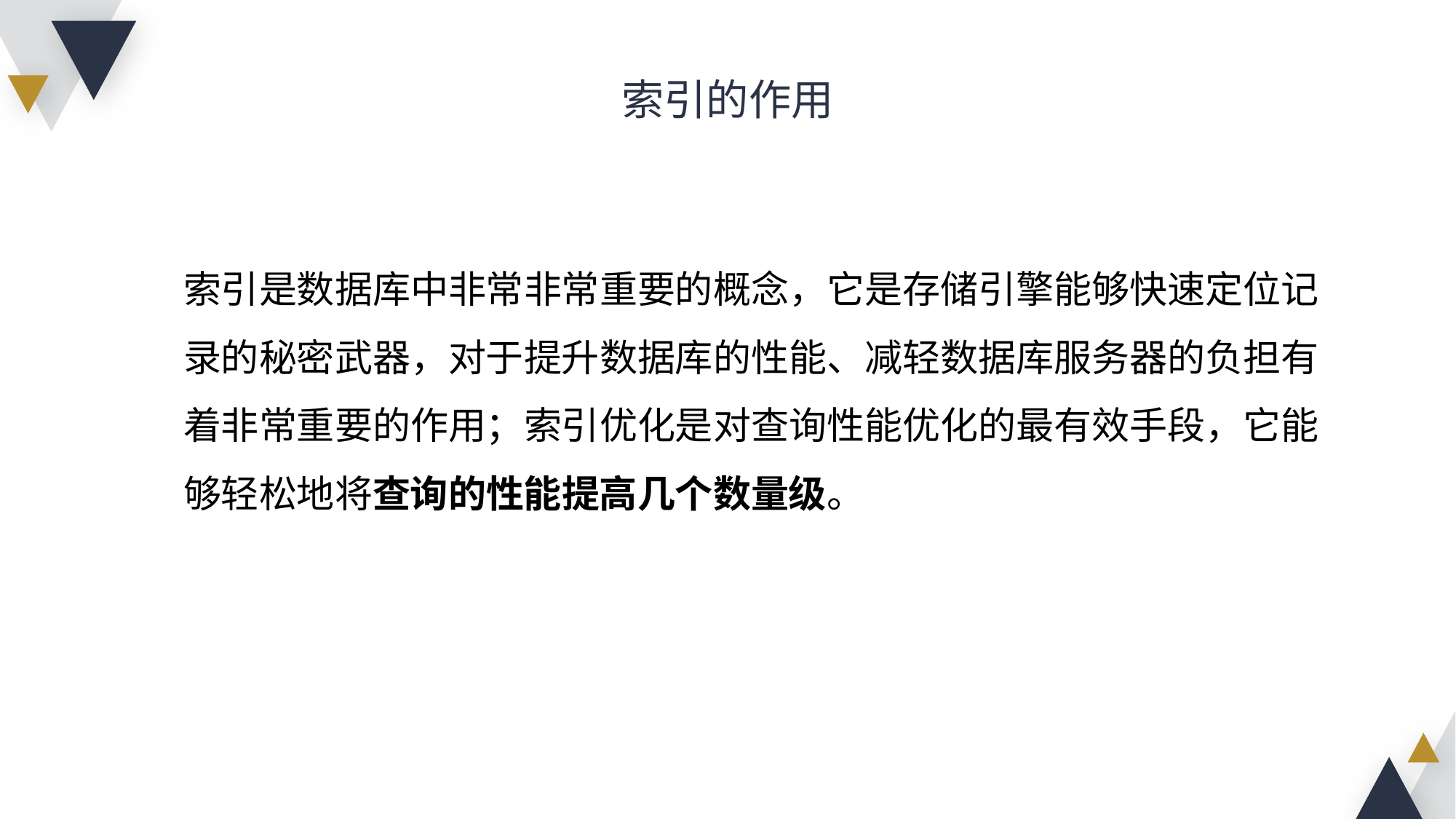

索引的作用
索引是数据库中非常非常重要的概念，它是存储引擎能够快速定位记录的秘密武器，对于提升数据库的性能、减轻数据库服务器的负担有着非常重要的作用；索引优化是对查询性能优化的最有效手段，它能够轻松地将查询的性能提高几个数量级。